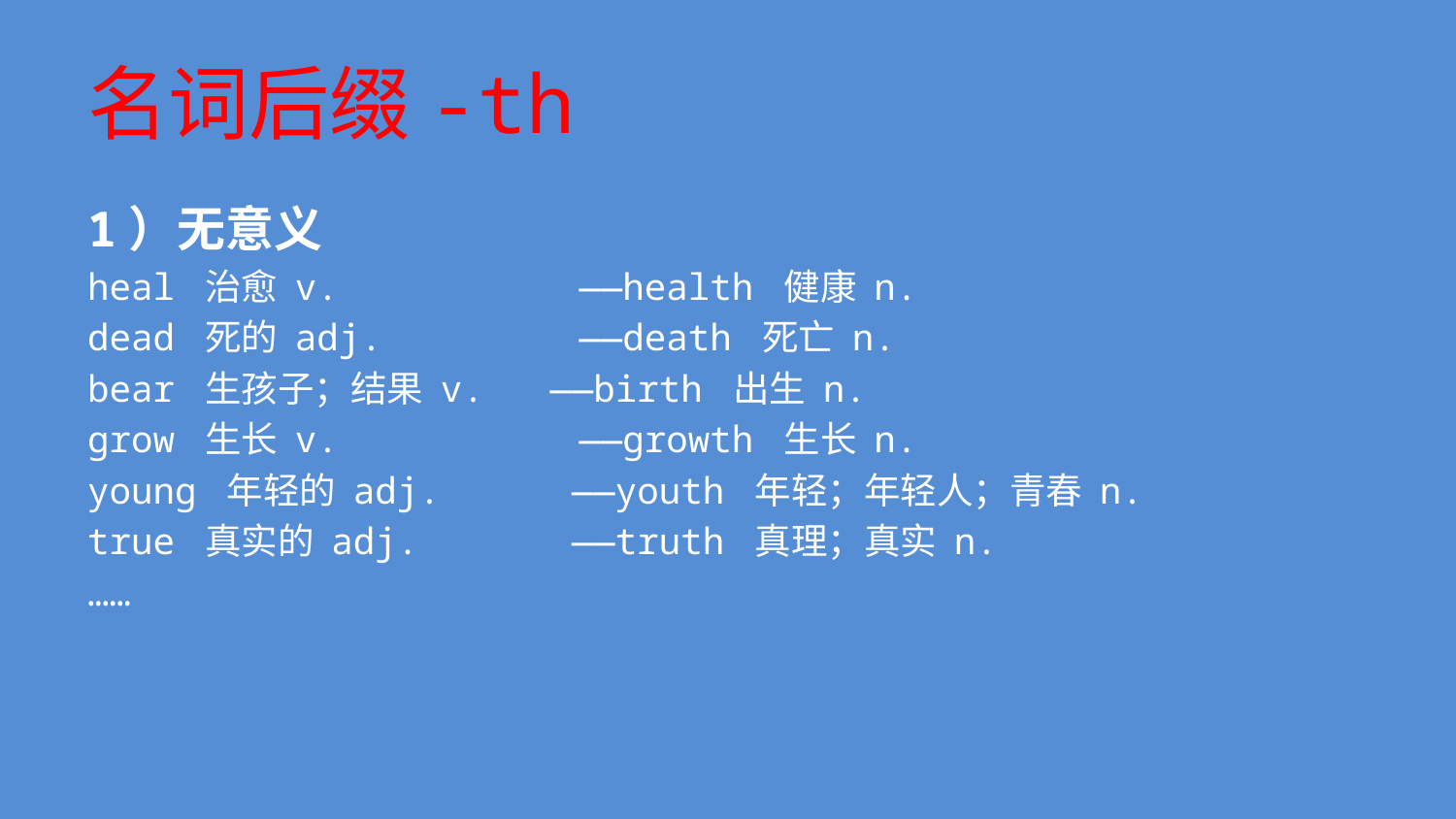

# 名词后缀-th
1）无意义
heal 治愈 v.           ——health 健康 n.
dead 死的 adj.         ——death 死亡 n.
bear 生孩子；结果 v.   ——birth 出生 n.
grow 生长 v.           ——growth 生长 n.
young 年轻的 adj.      ——youth 年轻；年轻人；青春 n.
true 真实的 adj.       ——truth 真理；真实 n.
……